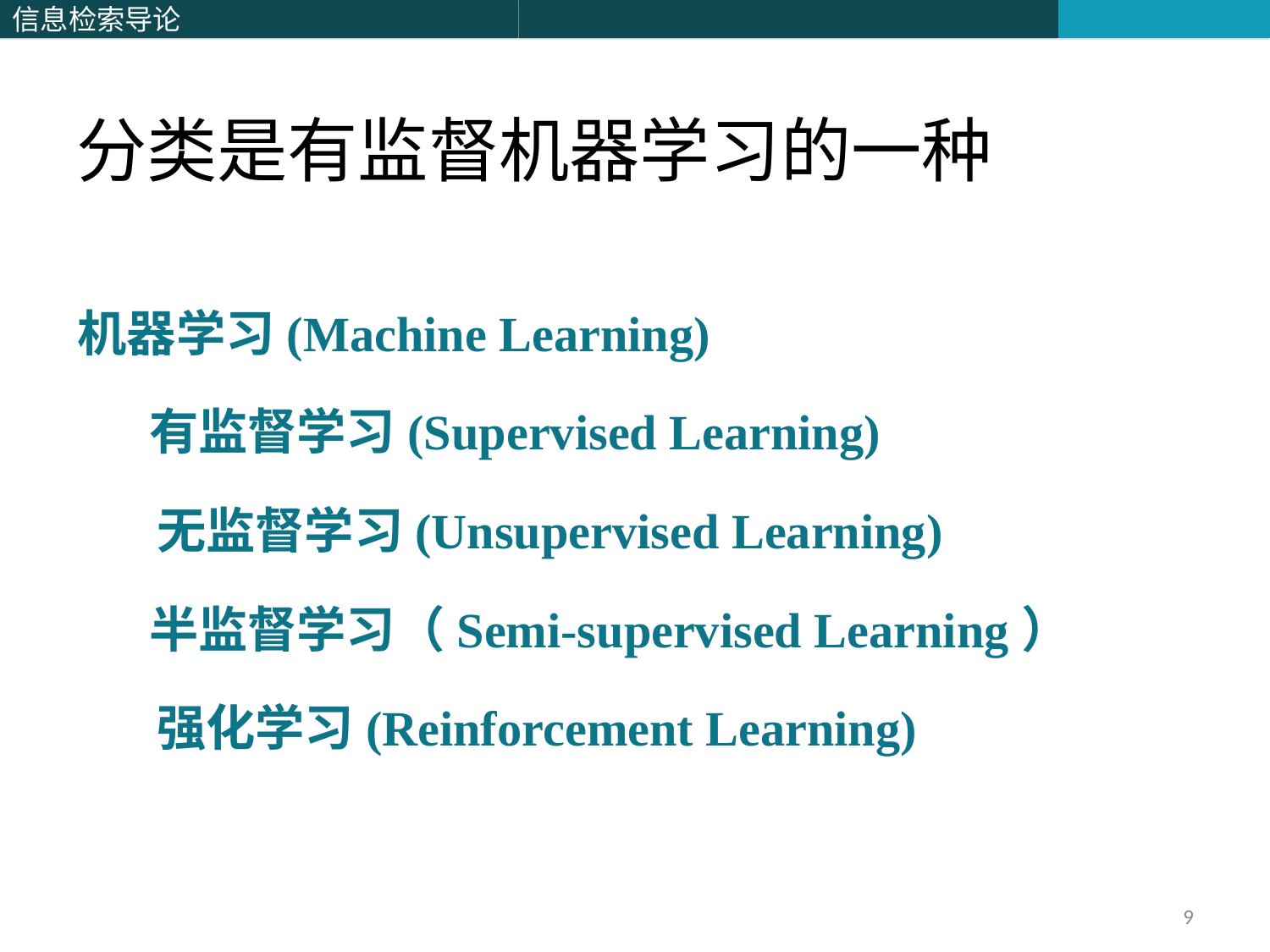

# 分类是有监督机器学习的一种
机器学习(Machine Learning)
	有监督学习(Supervised Learning)
      无监督学习(Unsupervised Learning)
	半监督学习（Semi-supervised Learning）
      强化学习(Reinforcement Learning)

9